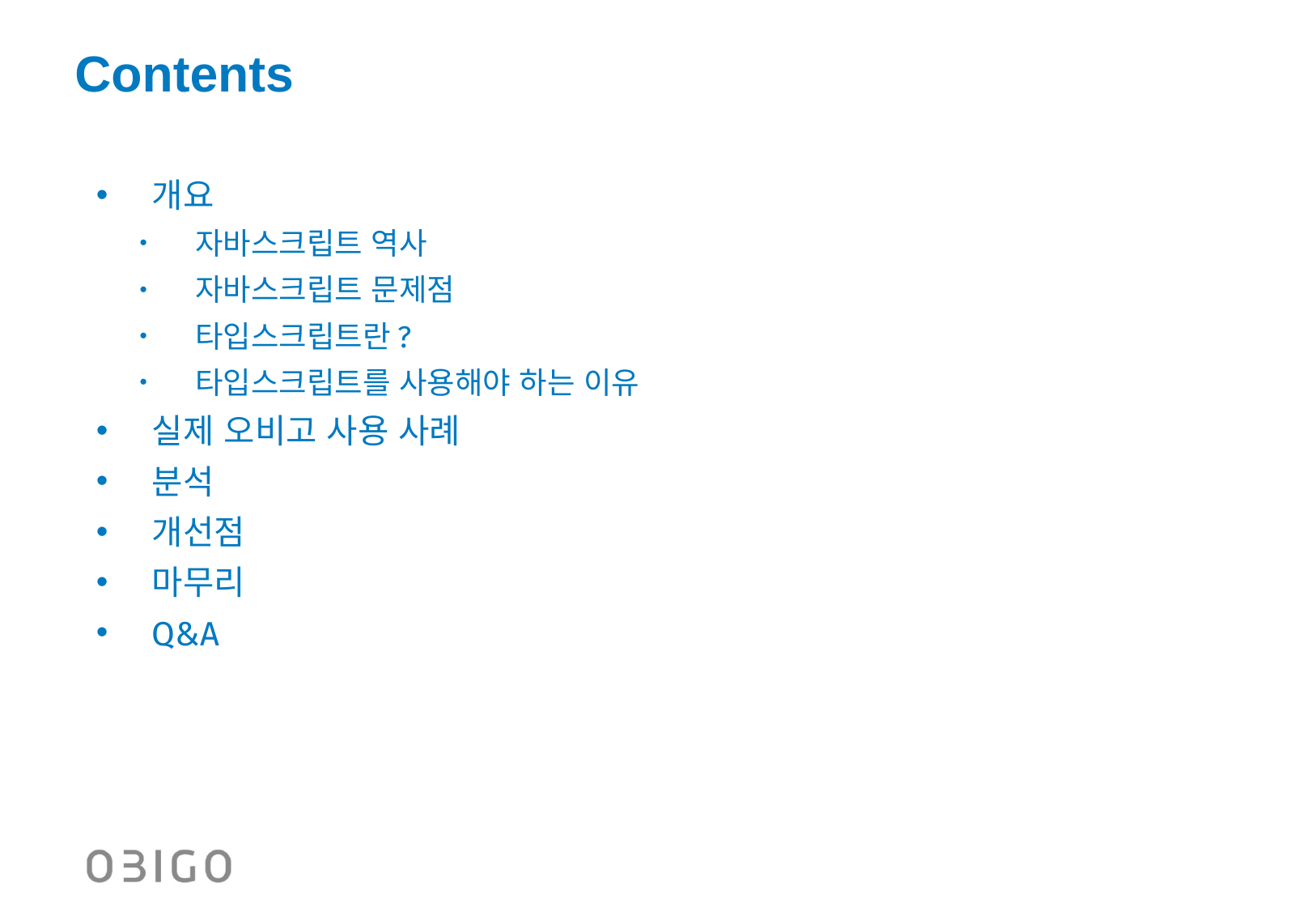

# Contents
개요
자바스크립트 역사
자바스크립트 문제점
타입스크립트란?
타입스크립트를 사용해야 하는 이유
실제 오비고 사용 사례
분석
개선점
마무리
Q&A